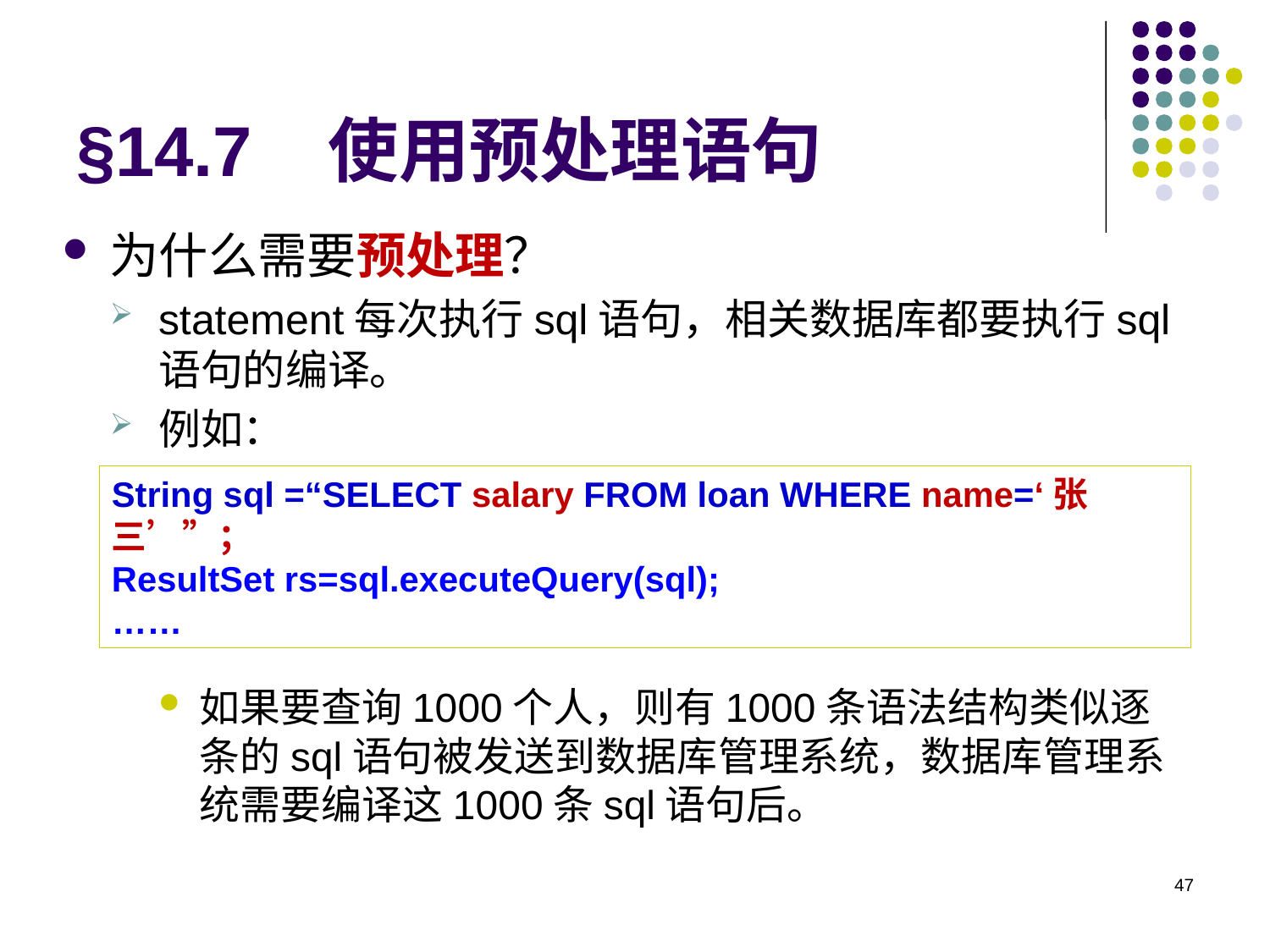

# §14.7   使用预处理语句
为什么需要预处理？
statement每次执行sql语句，相关数据库都要执行sql语句的编译。
例如：

如果要查询1000个人，则有1000条语法结构类似逐条的sql语句被发送到数据库管理系统，数据库管理系统需要编译这1000条sql语句后。

String sql =“SELECT salary FROM loan WHERE name=‘张三’”；
ResultSet rs=sql.executeQuery(sql);
……
47